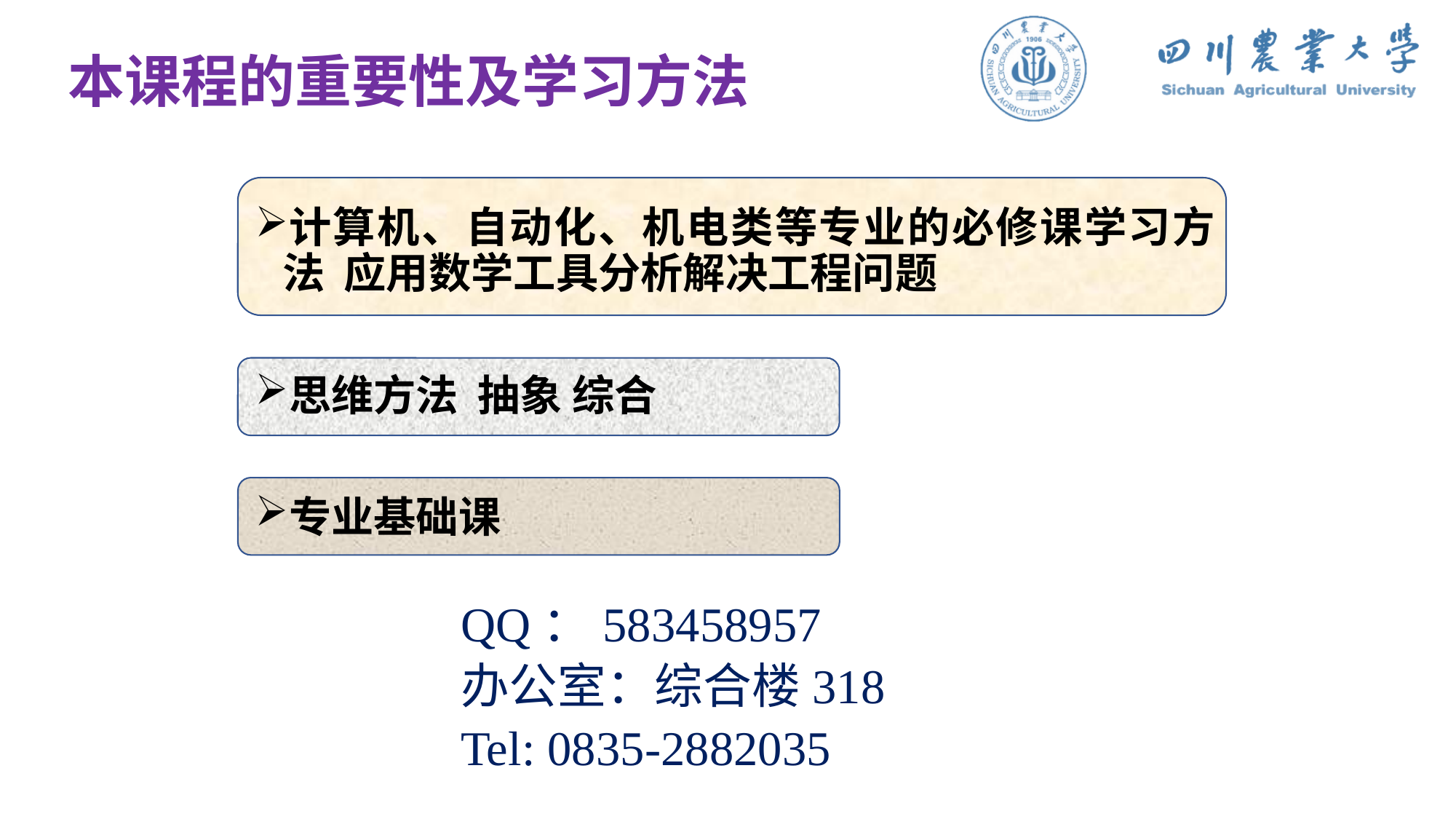

# 本课程的重要性及学习方法

计算机、自动化、机电类等专业的必修课学习方法  应用数学工具分析解决工程问题

思维方法  抽象 综合

专业基础课

QQ：583458957
办公室：综合楼318
Tel: 0835-2882035